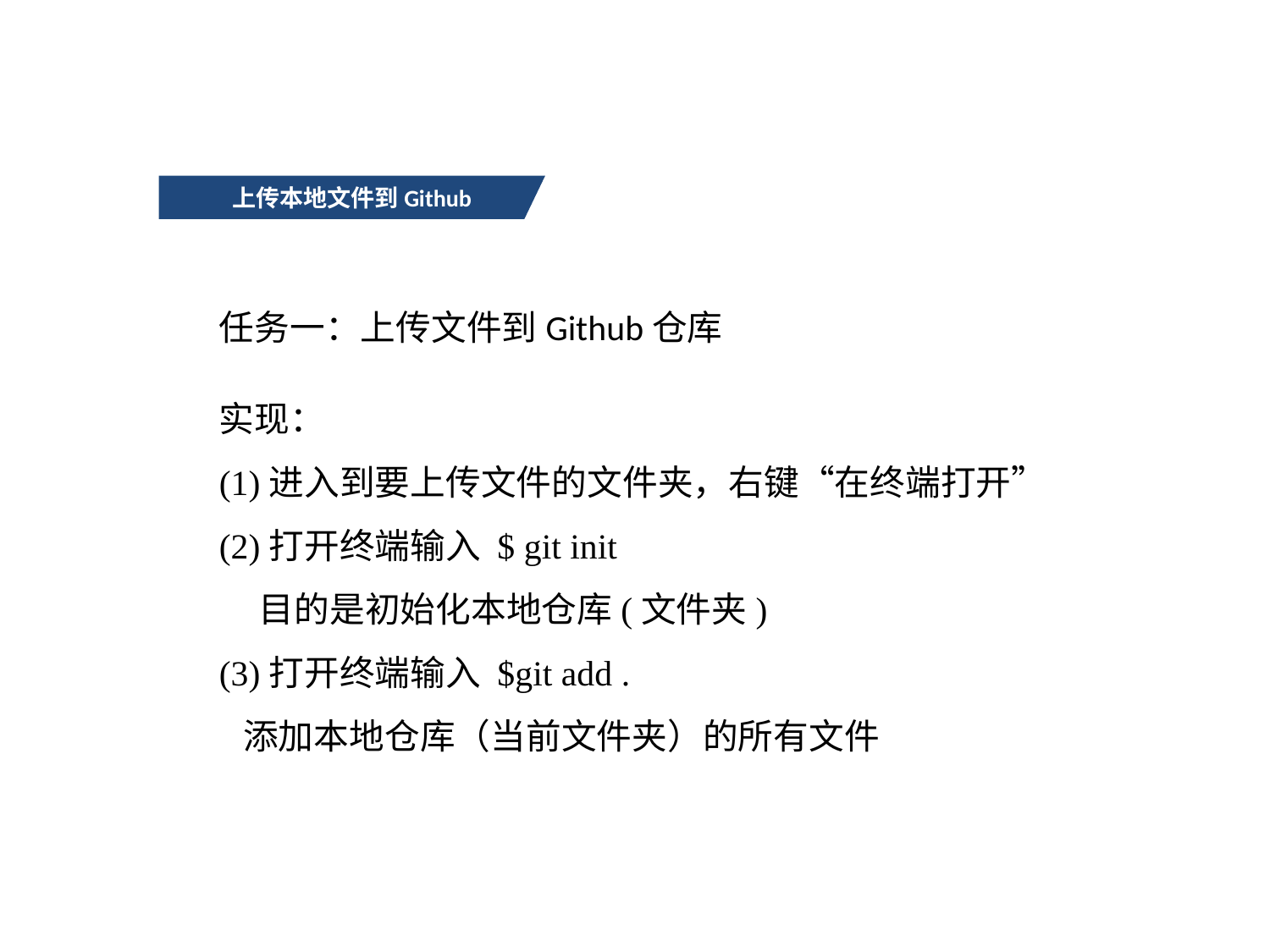

上传本地文件到Github
任务一：上传文件到Github仓库

实现：
(1)进入到要上传文件的文件夹，右键“在终端打开”
(2)打开终端输入 $ git init
    目的是初始化本地仓库(文件夹)
(3)打开终端输入 $git add .
  添加本地仓库（当前文件夹）的所有文件